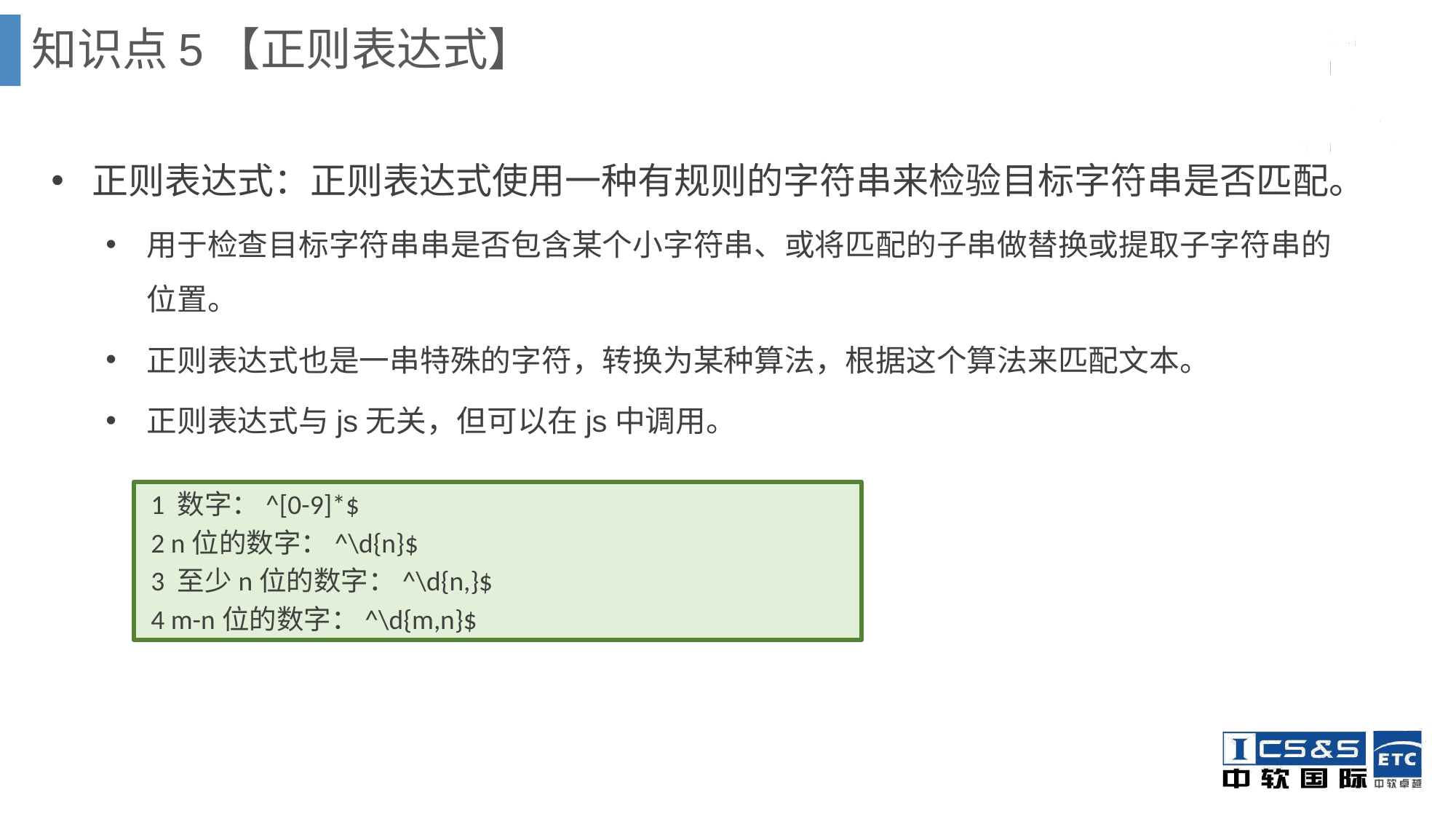

知识点5【正则表达式】
正则表达式：正则表达式使用一种有规则的字符串来检验目标字符串是否匹配。
用于检查目标字符串串是否包含某个小字符串、或将匹配的子串做替换或提取子字符串的位置。
正则表达式也是一串特殊的字符，转换为某种算法，根据这个算法来匹配文本。
正则表达式与js无关，但可以在js中调用。
 1 数字：^[0-9]*$
 2 n位的数字：^\d{n}$
 3 至少n位的数字：^\d{n,}$
 4 m-n位的数字：^\d{m,n}$